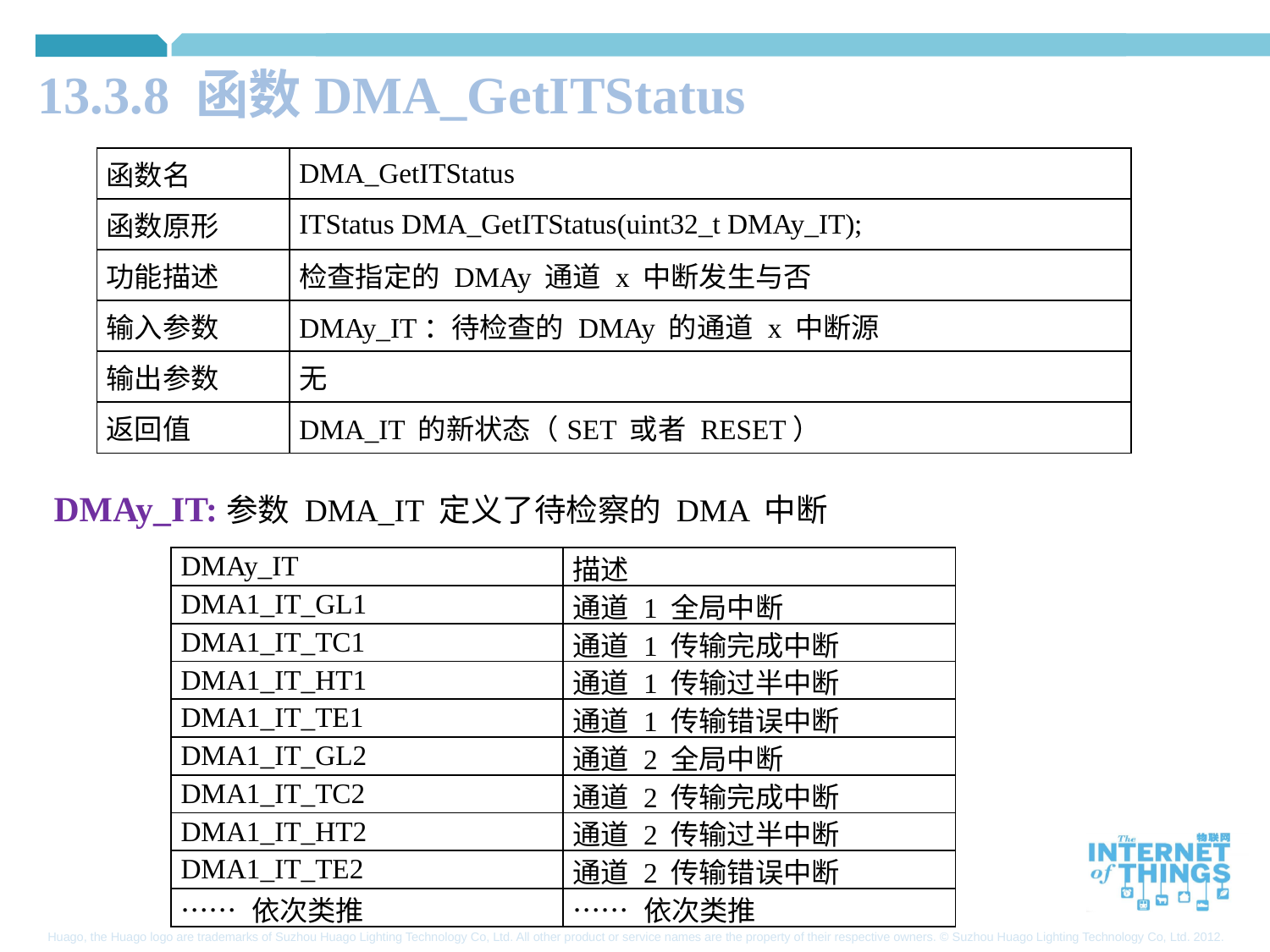

13.3.8 函数DMA_GetITStatus
| 函数名 | DMA\_GetITStatus |
| --- | --- |
| 函数原形 | ITStatus DMA\_GetITStatus(uint32\_t DMAy\_IT); |
| 功能描述 | 检查指定的 DMAy 通道 x 中断发生与否 |
| 输入参数 | DMAy\_IT：待检查的 DMAy 的通道 x 中断源 |
| 输出参数 | 无 |
| 返回值 | DMA\_IT 的新状态（SET 或者 RESET） |
DMAy_IT:参数 DMA_IT 定义了待检察的 DMA 中断
| DMAy\_IT | 描述 |
| --- | --- |
| DMA1\_IT\_GL1 | 通道 1 全局中断 |
| DMA1\_IT\_TC1 | 通道 1 传输完成中断 |
| DMA1\_IT\_HT1 | 通道 1 传输过半中断 |
| DMA1\_IT\_TE1 | 通道 1 传输错误中断 |
| DMA1\_IT\_GL2 | 通道 2 全局中断 |
| DMA1\_IT\_TC2 | 通道 2 传输完成中断 |
| DMA1\_IT\_HT2 | 通道 2 传输过半中断 |
| DMA1\_IT\_TE2 | 通道 2 传输错误中断 |
| …… 依次类推 | …… 依次类推 |